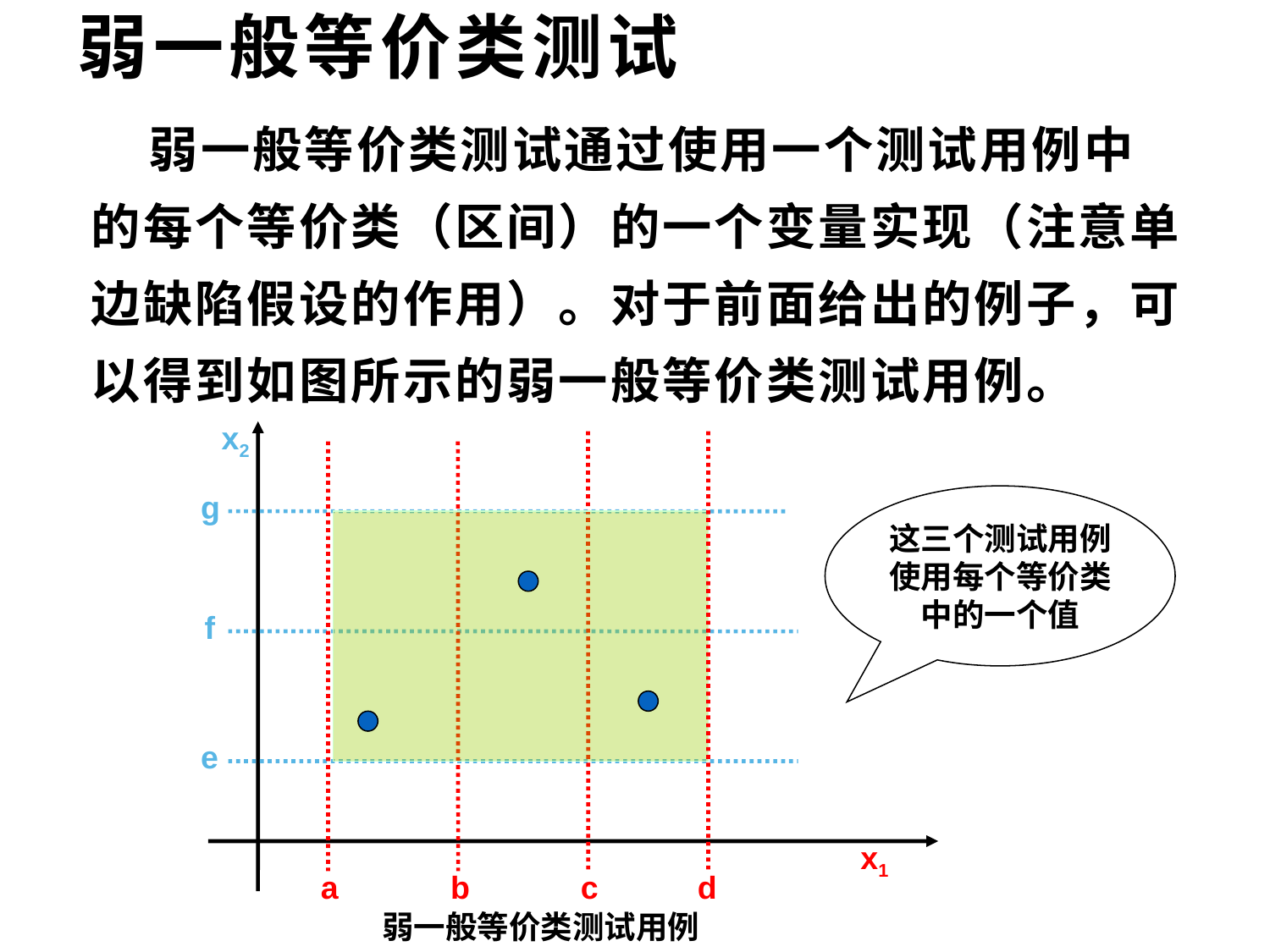

# 弱一般等价类测试
     弱一般等价类测试通过使用一个测试用例中的每个等价类（区间）的一个变量实现（注意单边缺陷假设的作用）。对于前面给出的例子，可以得到如图所示的弱一般等价类测试用例。
x2

g
这三个测试用例使用每个等价类中的一个值

f

e

x1

a
b
c
d
弱一般等价类测试用例